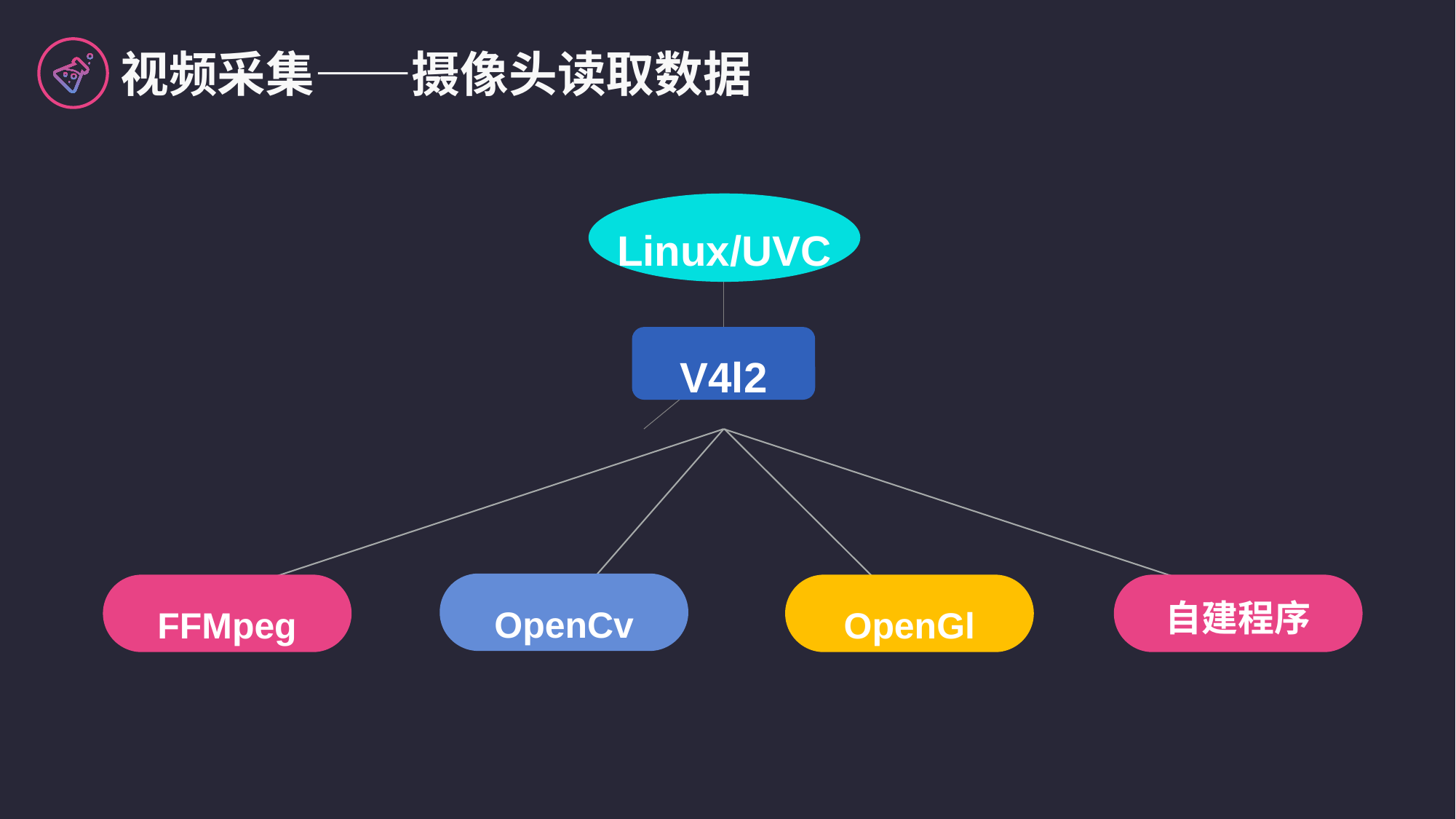

视频采集——摄像头读取数据

Linux/UVC
V4l2

OpenCv

FFMpeg

OpenGl

自建程序